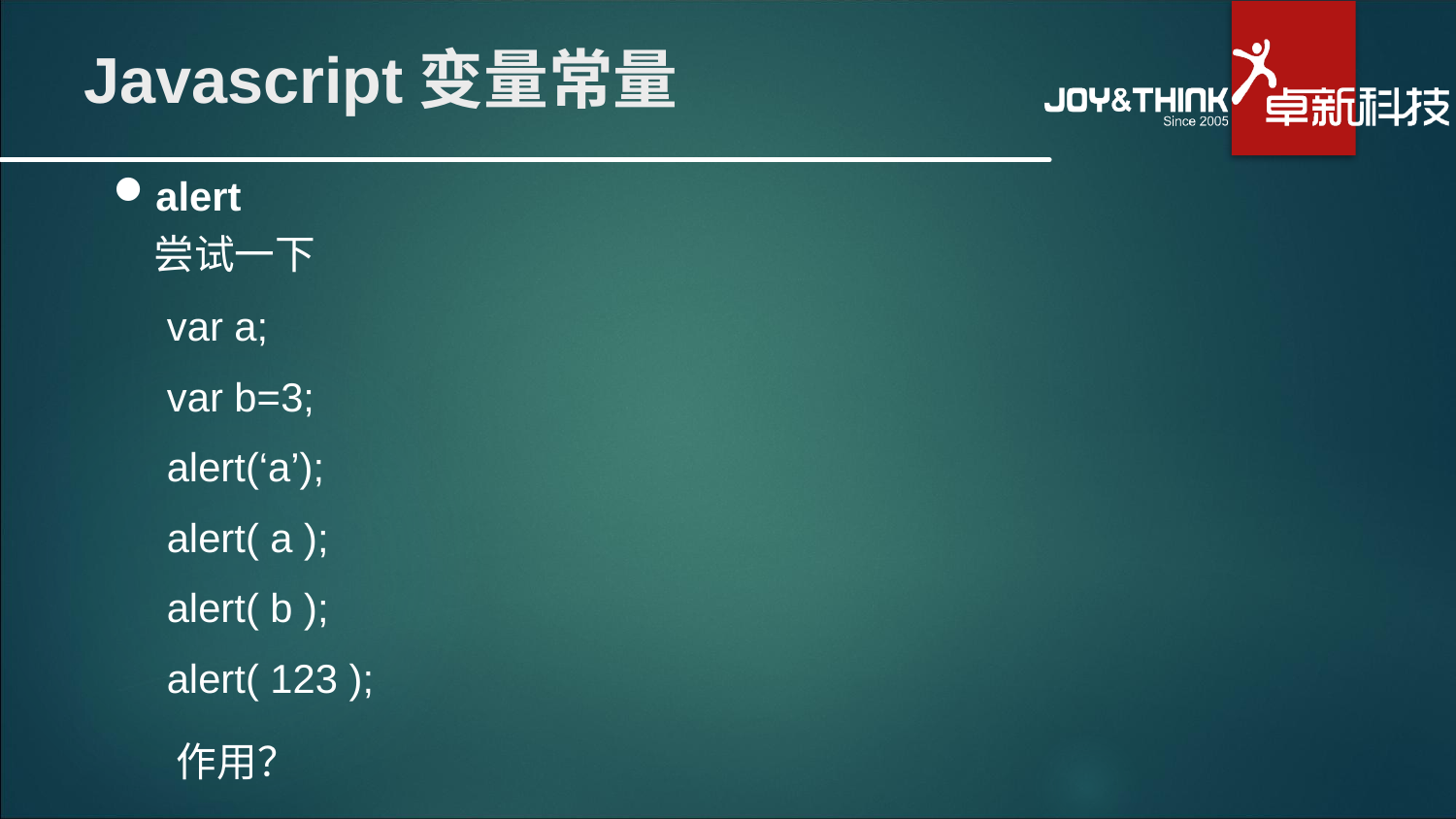

# Javascript变量常量
alert
尝试一下
var a;
var b=3;
alert(‘a’);
alert( a );
alert( b );
alert( 123 );
作用？